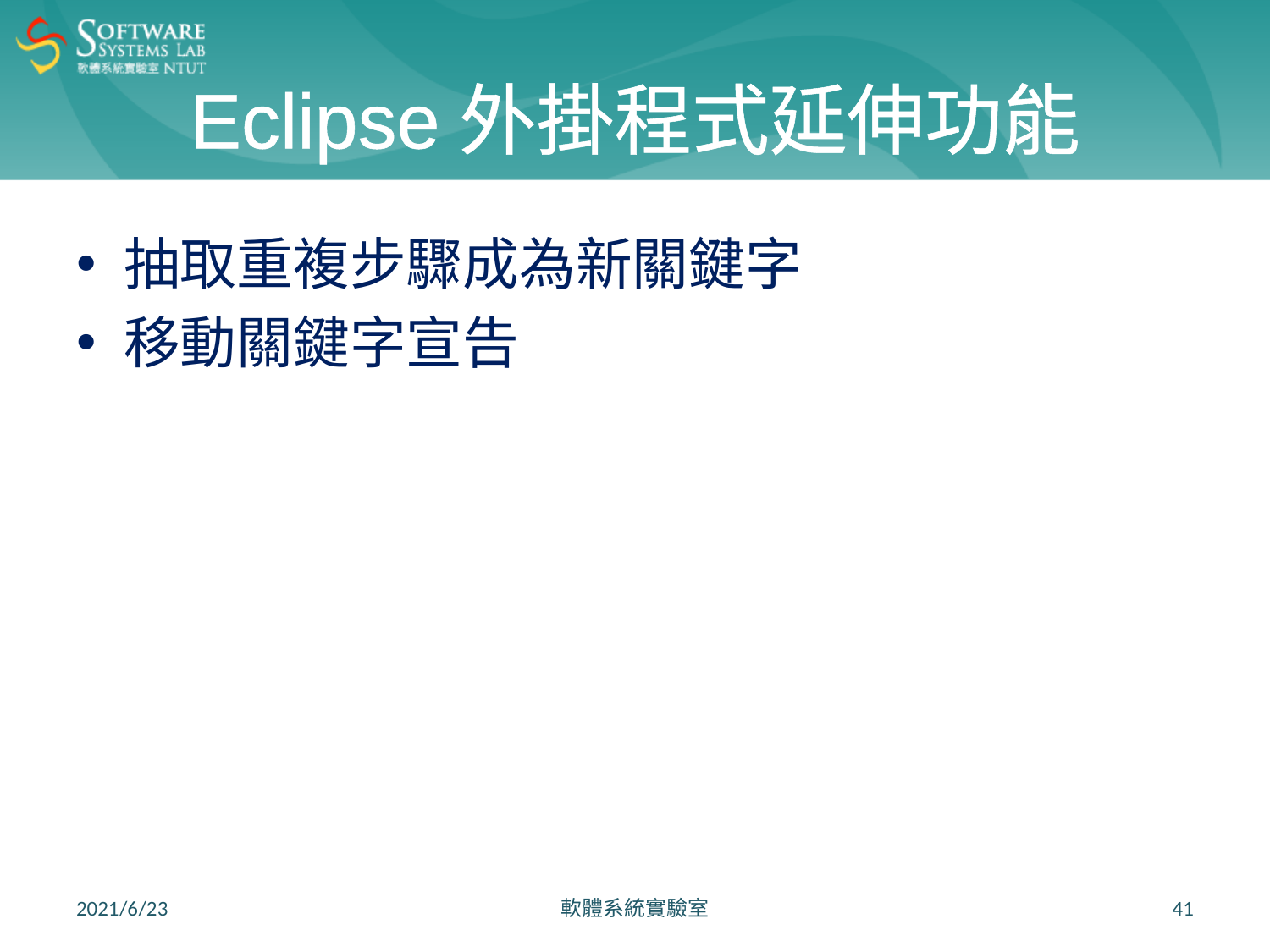

# Eclipse外掛程式延伸功能
抽取重複步驟成為新關鍵字
移動關鍵字宣告
2021/6/23
軟體系統實驗室
41